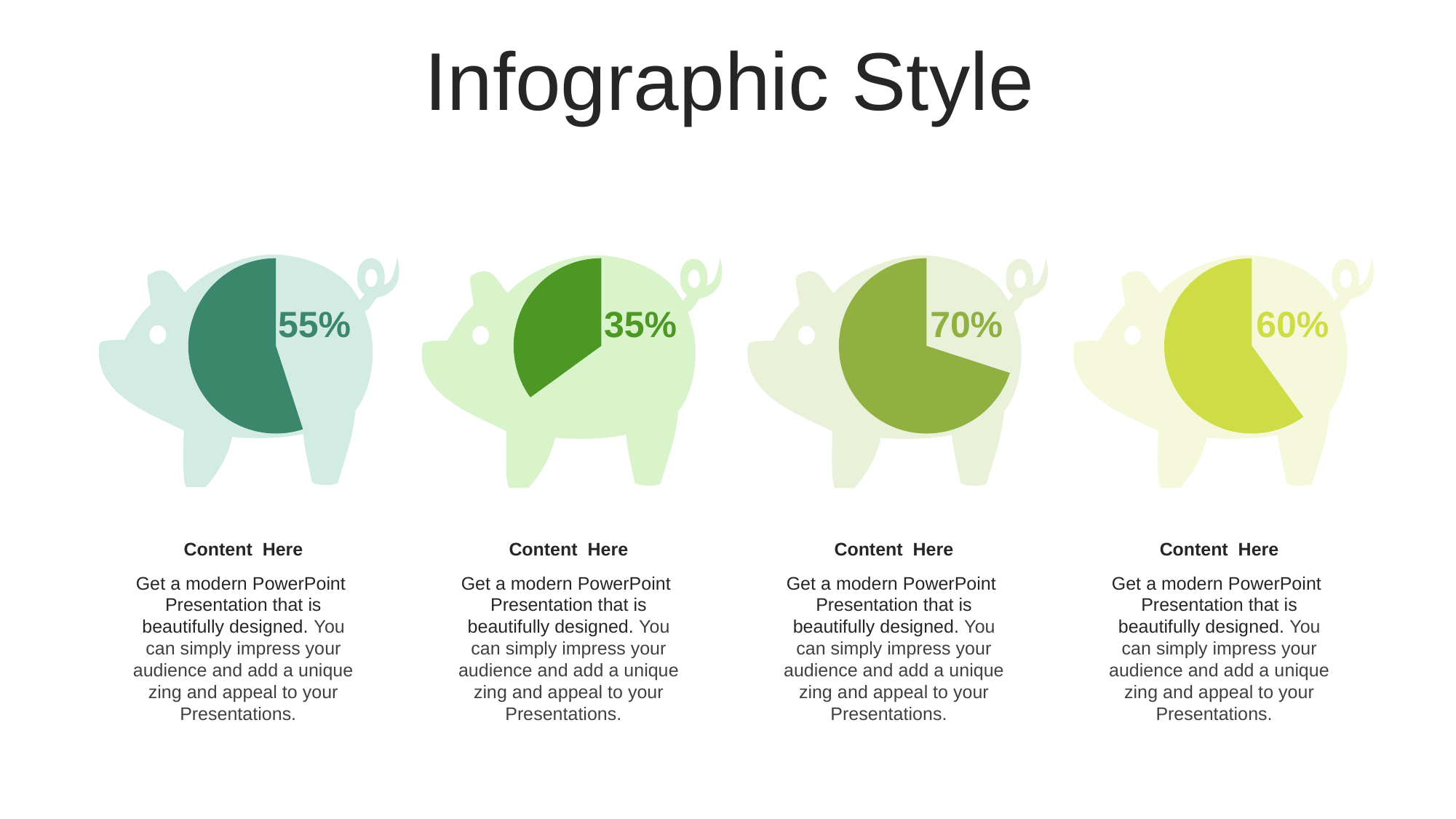

Infographic Style

### Chart

| Category | 판매 |
|---|---|
| 1분기 | 45.0 |
| 2분기 | 55.0 |

### Chart

| Category | 판매 |
|---|---|
| 1분기 | 65.0 |
| 2분기 | 35.0 |

### Chart

| Category | 판매 |
|---|---|
| 1분기 | 30.0 |
| 2분기 | 70.0 |

### Chart

| Category | 판매 |
|---|---|
| 1분기 | 40.0 |
| 2분기 | 60.0 |

55%
35%
70%
60%
Content  Here
Get a modern PowerPoint  Presentation that is beautifully designed. You can simply impress your audience and add a unique zing and appeal to your Presentations.
Content  Here
Get a modern PowerPoint  Presentation that is beautifully designed. You can simply impress your audience and add a unique zing and appeal to your Presentations.
Content  Here
Get a modern PowerPoint  Presentation that is beautifully designed. You can simply impress your audience and add a unique zing and appeal to your Presentations.
Content  Here
Get a modern PowerPoint  Presentation that is beautifully designed. You can simply impress your audience and add a unique zing and appeal to your Presentations.